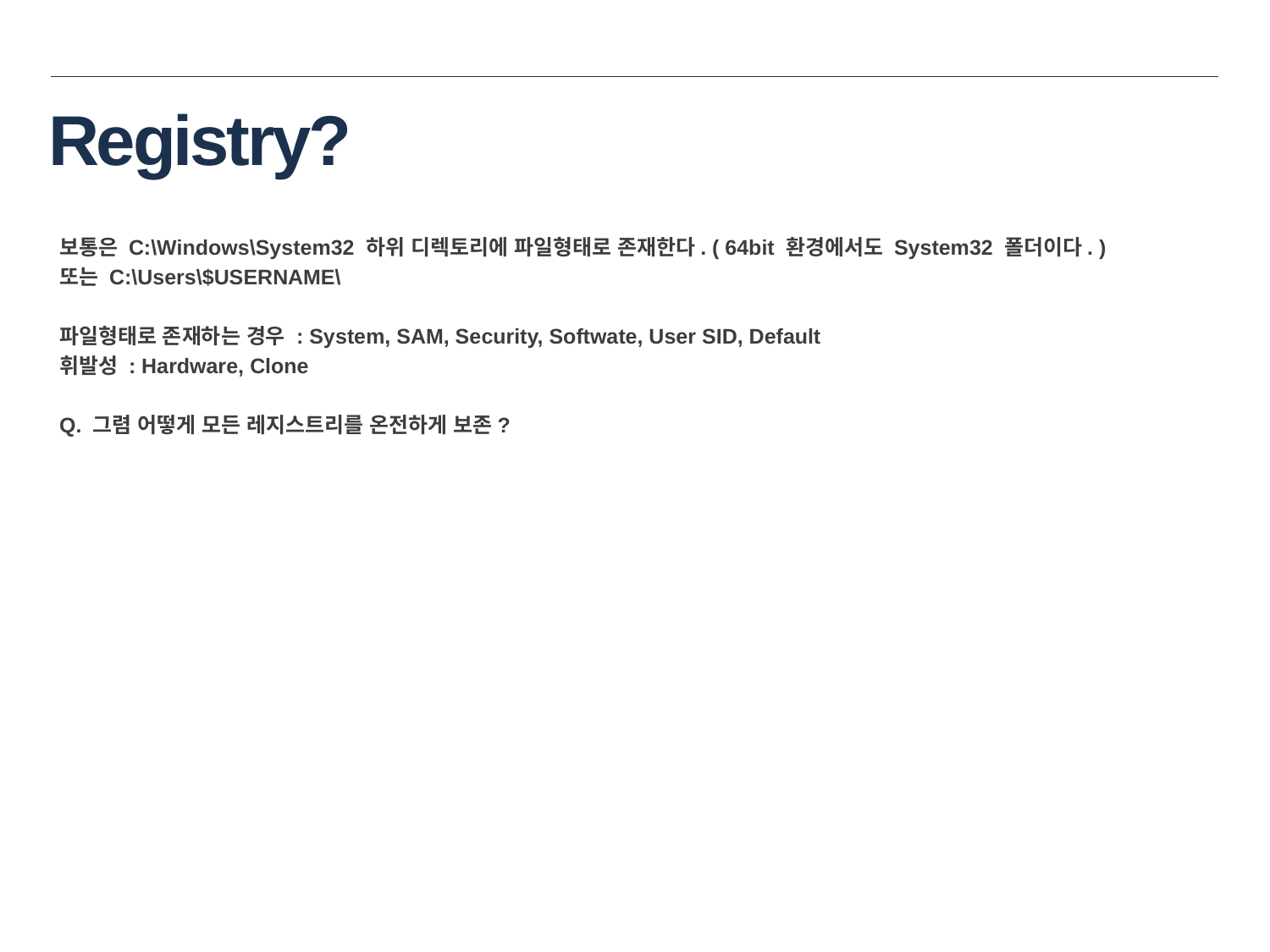

# Registry?
보통은 C:\Windows\System32 하위 디렉토리에 파일형태로 존재한다. ( 64bit 환경에서도 System32 폴더이다. )
또는 C:\Users\$USERNAME\

파일형태로 존재하는 경우 : System, SAM, Security, Softwate, User SID, Default
휘발성 : Hardware, Clone

Q. 그렴 어떻게 모든 레지스트리를 온전하게 보존?